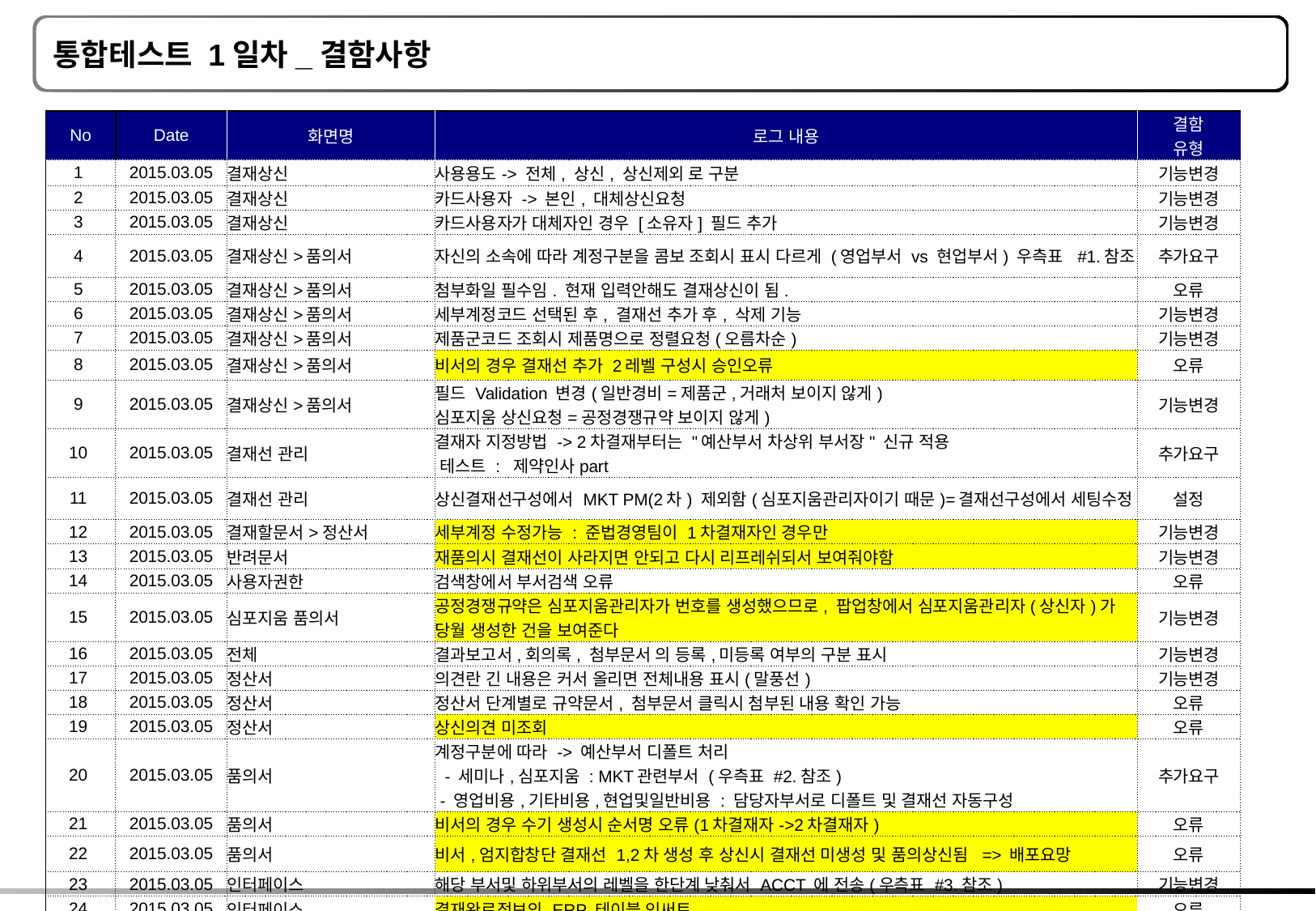

통합테스트 1일차_결함사항
| No | Date | 화면명 | 로그 내용 | 결함 유형 |
| --- | --- | --- | --- | --- |
| 1 | 2015.03.05 | 결재상신 | 사용용도-> 전체, 상신, 상신제외 로 구분 | 기능변경 |
| 2 | 2015.03.05 | 결재상신 | 카드사용자 -> 본인, 대체상신요청 | 기능변경 |
| 3 | 2015.03.05 | 결재상신 | 카드사용자가 대체자인 경우 [소유자] 필드 추가 | 기능변경 |
| 4 | 2015.03.05 | 결재상신>품의서 | 자신의 소속에 따라 계정구분을 콤보 조회시 표시 다르게 (영업부서 vs 현업부서) 우측표 #1.참조 | 추가요구 |
| 5 | 2015.03.05 | 결재상신>품의서 | 첨부화일 필수임. 현재 입력안해도 결재상신이 됨. | 오류 |
| 6 | 2015.03.05 | 결재상신>품의서 | 세부계정코드 선택된 후, 결재선 추가 후, 삭제 기능 | 기능변경 |
| 7 | 2015.03.05 | 결재상신>품의서 | 제품군코드 조회시 제품명으로 정렬요청(오름차순) | 기능변경 |
| 8 | 2015.03.05 | 결재상신>품의서 | 비서의 경우 결재선 추가 2레벨 구성시 승인오류 | 오류 |
| 9 | 2015.03.05 | 결재상신>품의서 | 필드 Validation 변경(일반경비=제품군,거래처 보이지 않게) 심포지움 상신요청=공정경쟁규약 보이지 않게) | 기능변경 |
| 10 | 2015.03.05 | 결재선 관리 | 결재자 지정방법 -> 2차결재부터는 "예산부서 차상위 부서장" 신규 적용 테스트 : 제약인사part | 추가요구 |
| 11 | 2015.03.05 | 결재선 관리 | 상신결재선구성에서 MKT PM(2차) 제외함(심포지움관리자이기 때문)=결재선구성에서 세팅수정 | 설정 |
| 12 | 2015.03.05 | 결재할문서>정산서 | 세부계정 수정가능 : 준법경영팀이 1차결재자인 경우만 | 기능변경 |
| 13 | 2015.03.05 | 반려문서 | 재품의시 결재선이 사라지면 안되고 다시 리프레쉬되서 보여줘야함 | 기능변경 |
| 14 | 2015.03.05 | 사용자권한 | 검색창에서 부서검색 오류 | 오류 |
| 15 | 2015.03.05 | 심포지움 품의서 | 공정경쟁규약은 심포지움관리자가 번호를 생성했으므로, 팝업창에서 심포지움관리자(상신자)가 당월 생성한 건을 보여준다 | 기능변경 |
| 16 | 2015.03.05 | 전체 | 결과보고서,회의록, 첨부문서 의 등록,미등록 여부의 구분 표시 | 기능변경 |
| 17 | 2015.03.05 | 정산서 | 의견란 긴 내용은 커서 올리면 전체내용 표시(말풍선) | 기능변경 |
| 18 | 2015.03.05 | 정산서 | 정산서 단계별로 규약문서, 첨부문서 클릭시 첨부된 내용 확인 가능 | 오류 |
| 19 | 2015.03.05 | 정산서 | 상신의견 미조회 | 오류 |
| 20 | 2015.03.05 | 품의서 | 계정구분에 따라 -> 예산부서 디폴트 처리 - 세미나,심포지움 : MKT관련부서 (우측표 #2.참조) - 영업비용,기타비용,현업및일반비용 : 담당자부서로 디폴트 및 결재선 자동구성 | 추가요구 |
| 21 | 2015.03.05 | 품의서 | 비서의 경우 수기 생성시 순서명 오류(1차결재자->2차결재자) | 오류 |
| 22 | 2015.03.05 | 품의서 | 비서,엄지합창단 결재선 1,2차 생성 후 상신시 결재선 미생성 및 품의상신됨 => 배포요망 | 오류 |
| 23 | 2015.03.05 | 인터페이스 | 해당 부서및 하위부서의 레벨을 한단계 낮춰서 ACCT 에 전송(우측표 #3.참조) | 기능변경 |
| 24 | 2015.03.05 | 인터페이스 | 결재완료정보의 ERP 테이블 인써트 | 오류 |